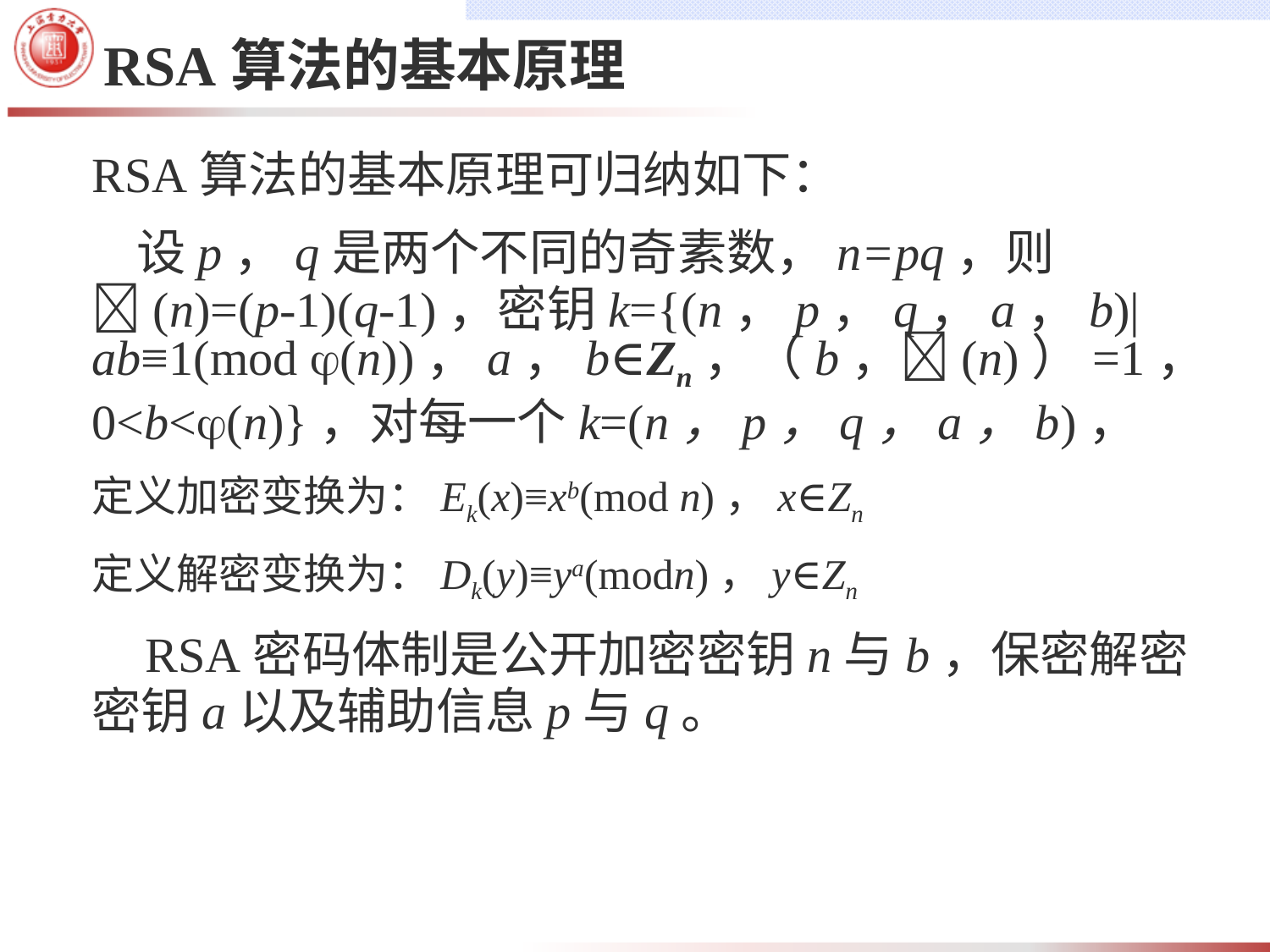

# RSA算法的基本原理
RSA算法的基本原理可归纳如下：
   设p，q是两个不同的奇素数，n=pq，则ϕ(n)=(p-1)(q-1)，密钥k={(n，p，q，a，b)|ab≡1(mod ϕ(n))，a，b∈Zn，（b，ϕ(n)）=1，0<b<ϕ(n)}，对每一个k=(n，p，q，a，b)，
定义加密变换为：Ek(x)≡xb(mod n)，x∈Zn
定义解密变换为：Dk(y)≡ya(modn)，y∈Zn
    RSA密码体制是公开加密密钥n与b，保密解密密钥a以及辅助信息p与q。